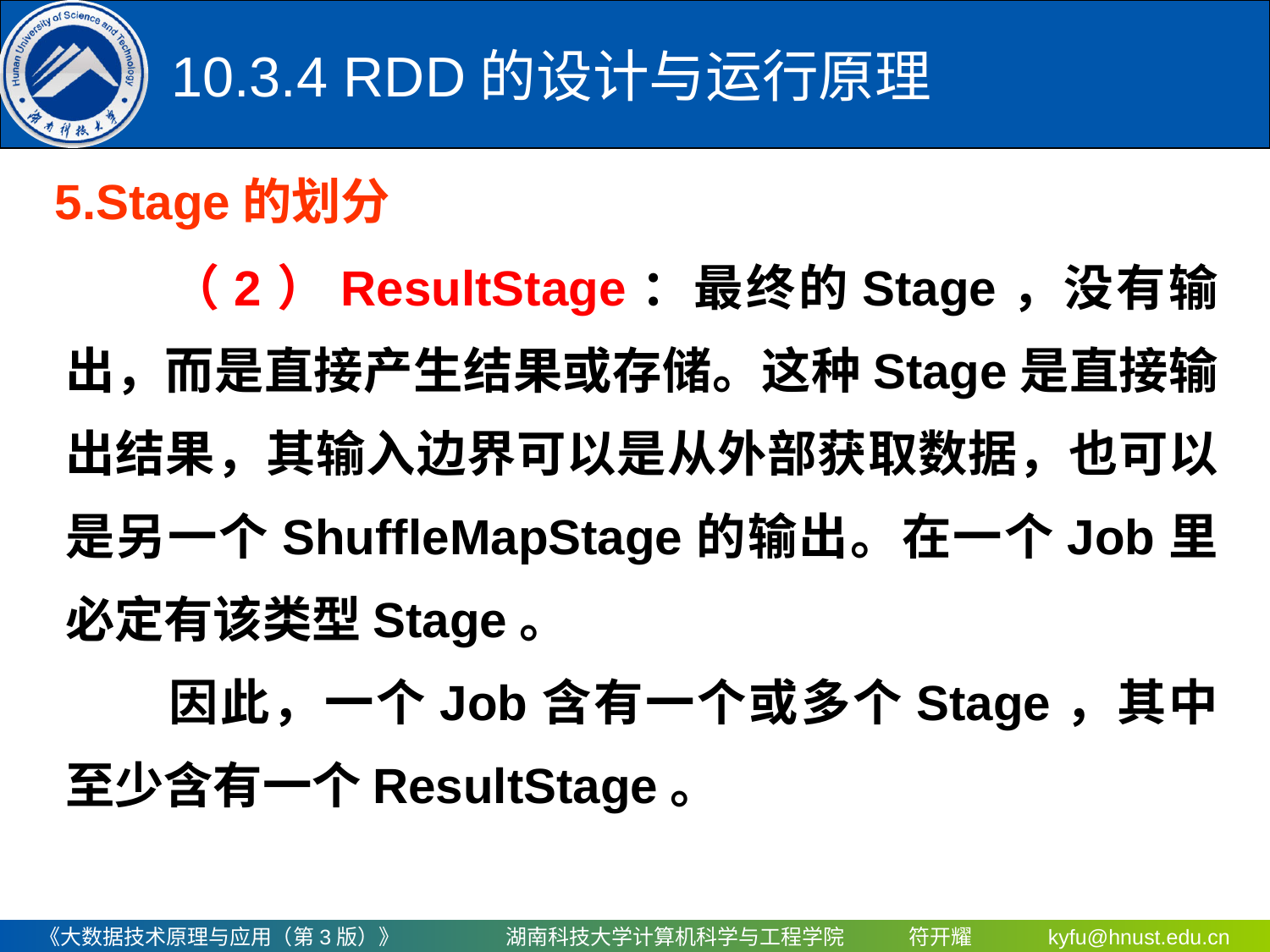

# 10.3.4 RDD的设计与运行原理
5.Stage的划分
　　（2）ResultStage：最终的Stage，没有输出，而是直接产生结果或存储。这种Stage是直接输出结果，其输入边界可以是从外部获取数据，也可以是另一个ShuffleMapStage的输出。在一个Job里必定有该类型Stage。
　　因此，一个Job含有一个或多个Stage，其中至少含有一个ResultStage。